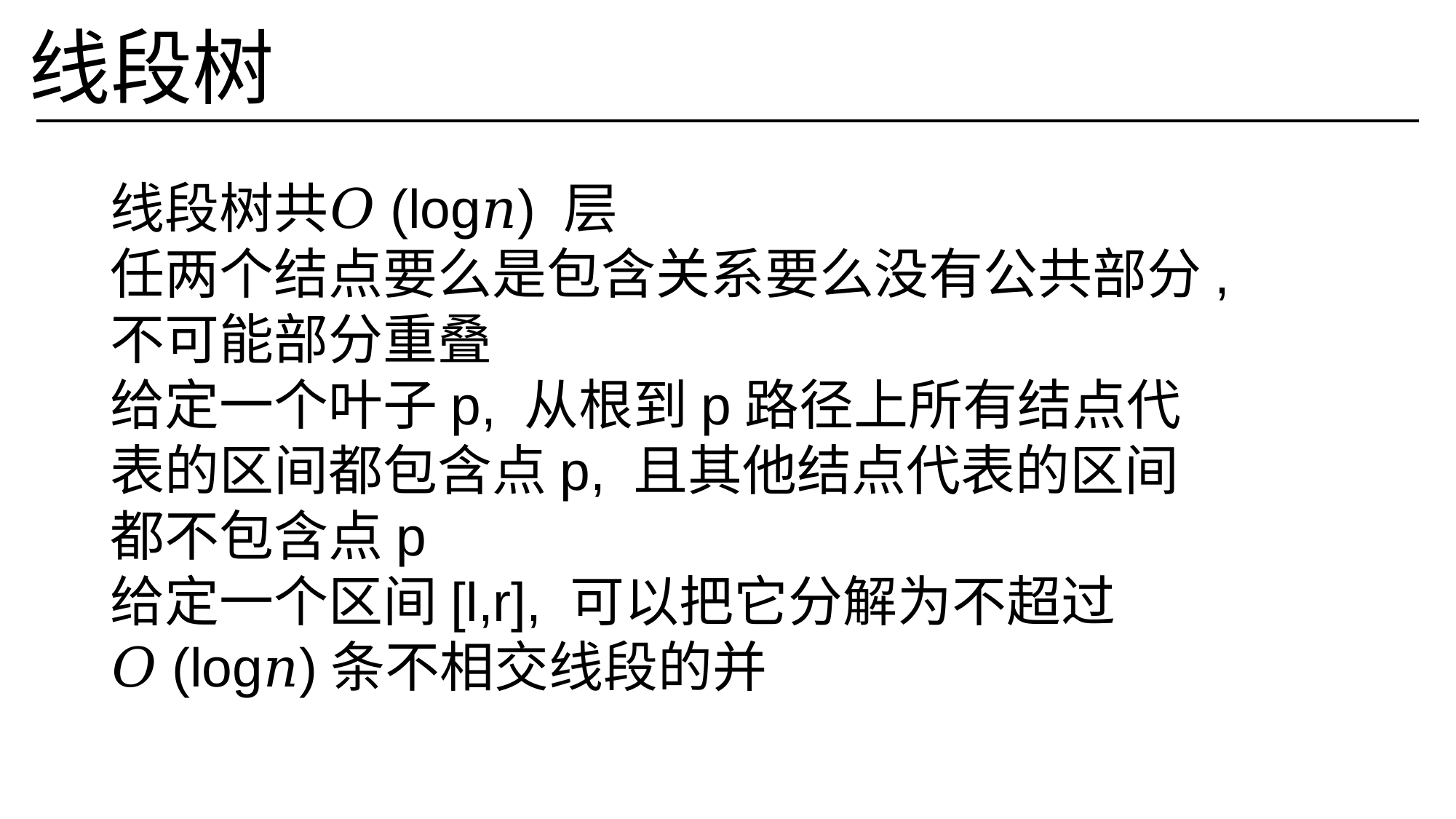

线段树
线段树共𝑂(log𝑛) 层
任两个结点要么是包含关系要么没有公共部分, 不可能部分重叠
给定一个叶子p, 从根到p路径上所有结点代表的区间都包含点p, 且其他结点代表的区间都不包含点p
给定一个区间[l,r], 可以把它分解为不超过𝑂(log𝑛)条不相交线段的并